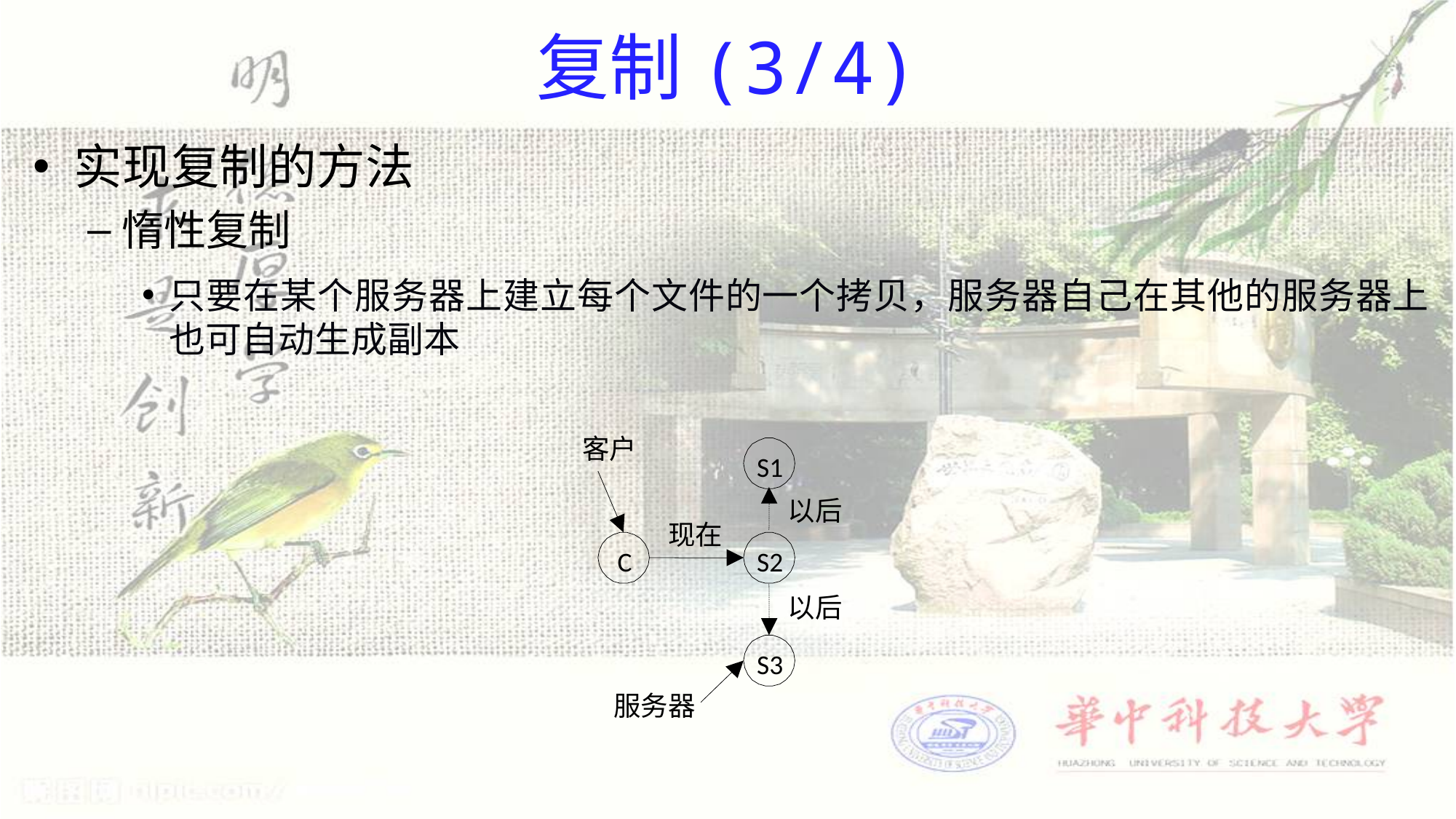

# 复制(3/4)
实现复制的方法
惰性复制
只要在某个服务器上建立每个文件的一个拷贝，服务器自己在其他的服务器上也可自动生成副本
客户

S1
现在

C

S2

以后

S3

服务器

以后